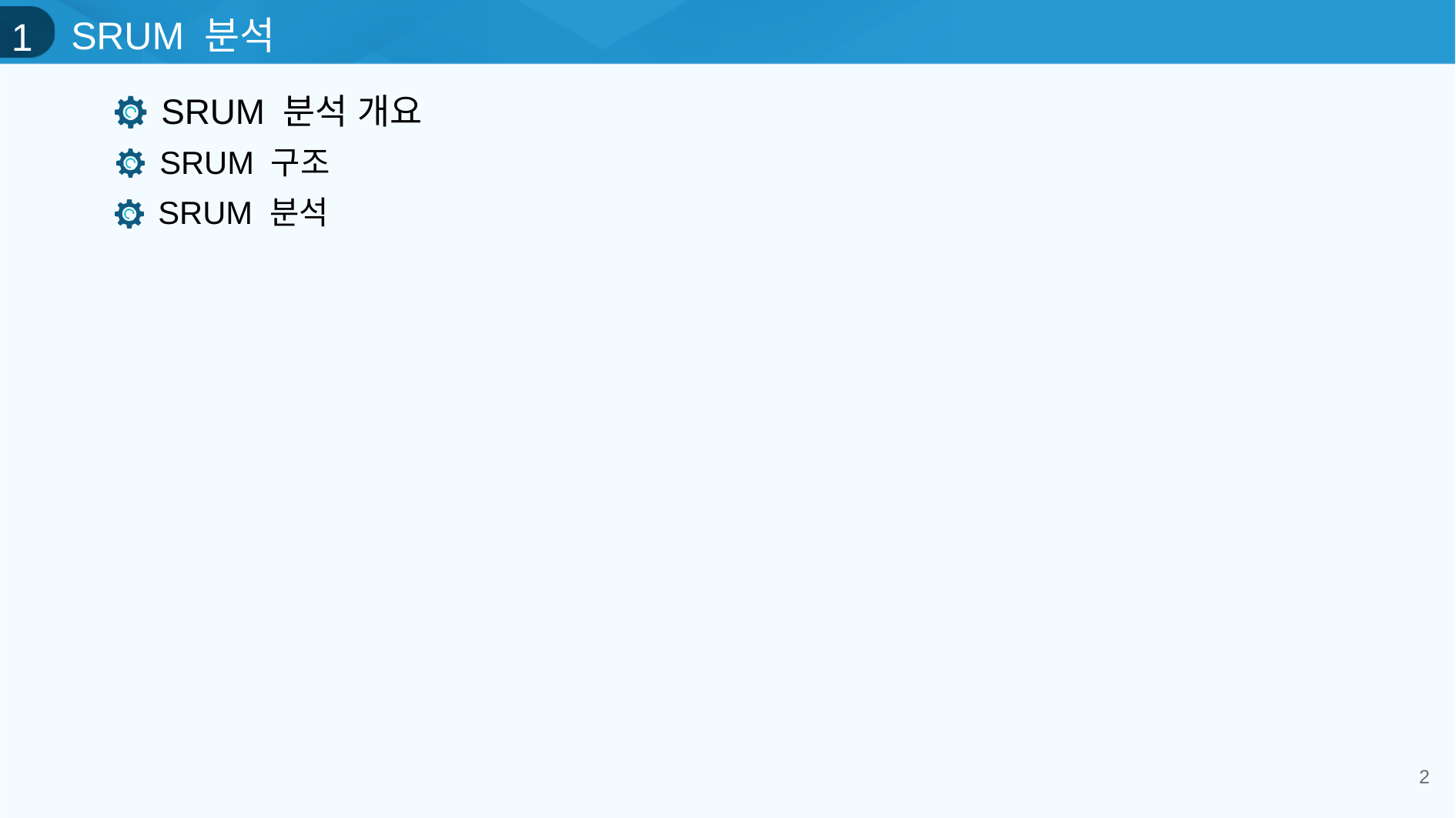

1
# SRUM 분석
 SRUM 분석 개요
 SRUM 구조
 SRUM 분석
2